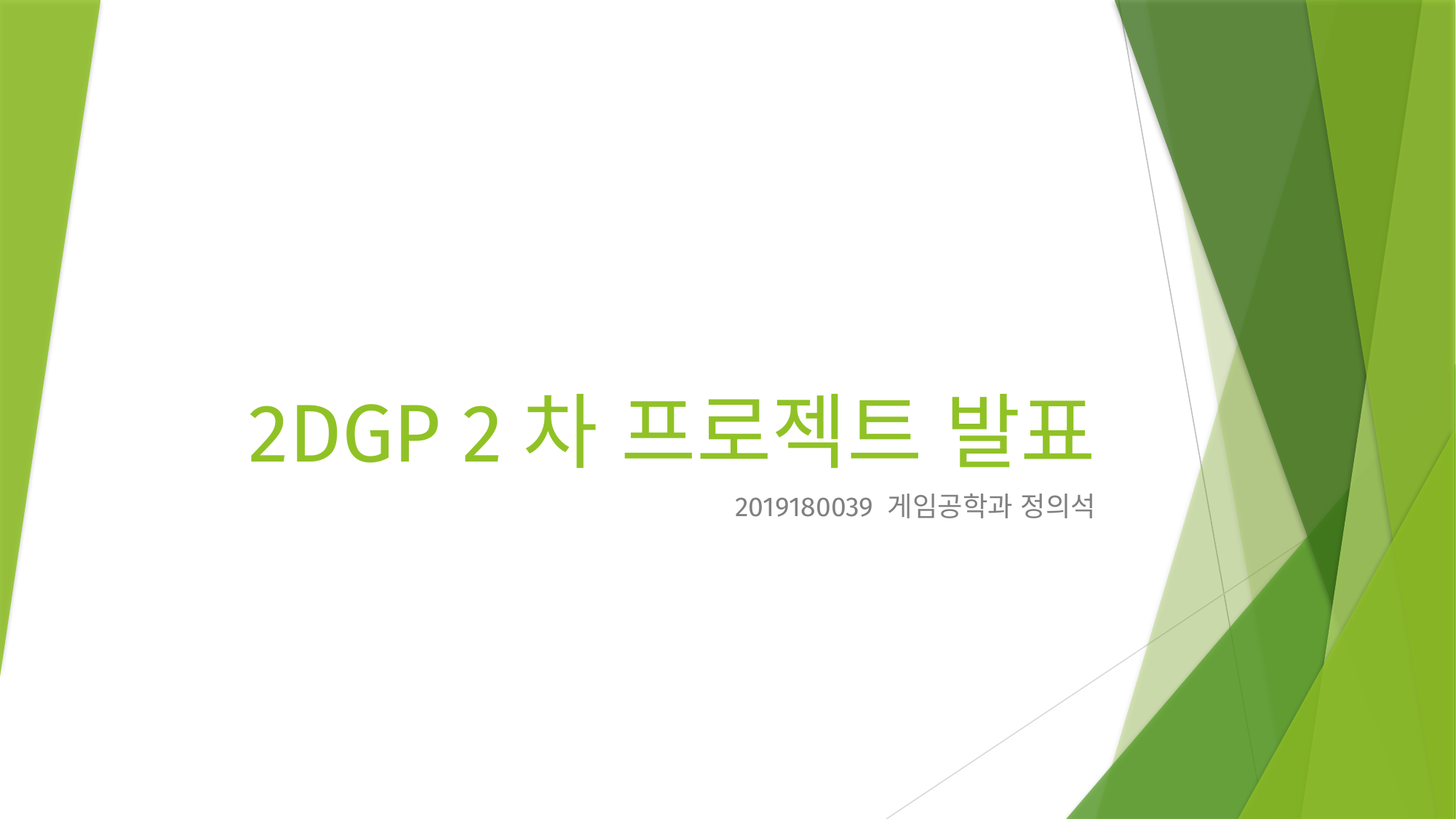

# 2DGP 2차 프로젝트 발표
2019180039 게임공학과 정의석